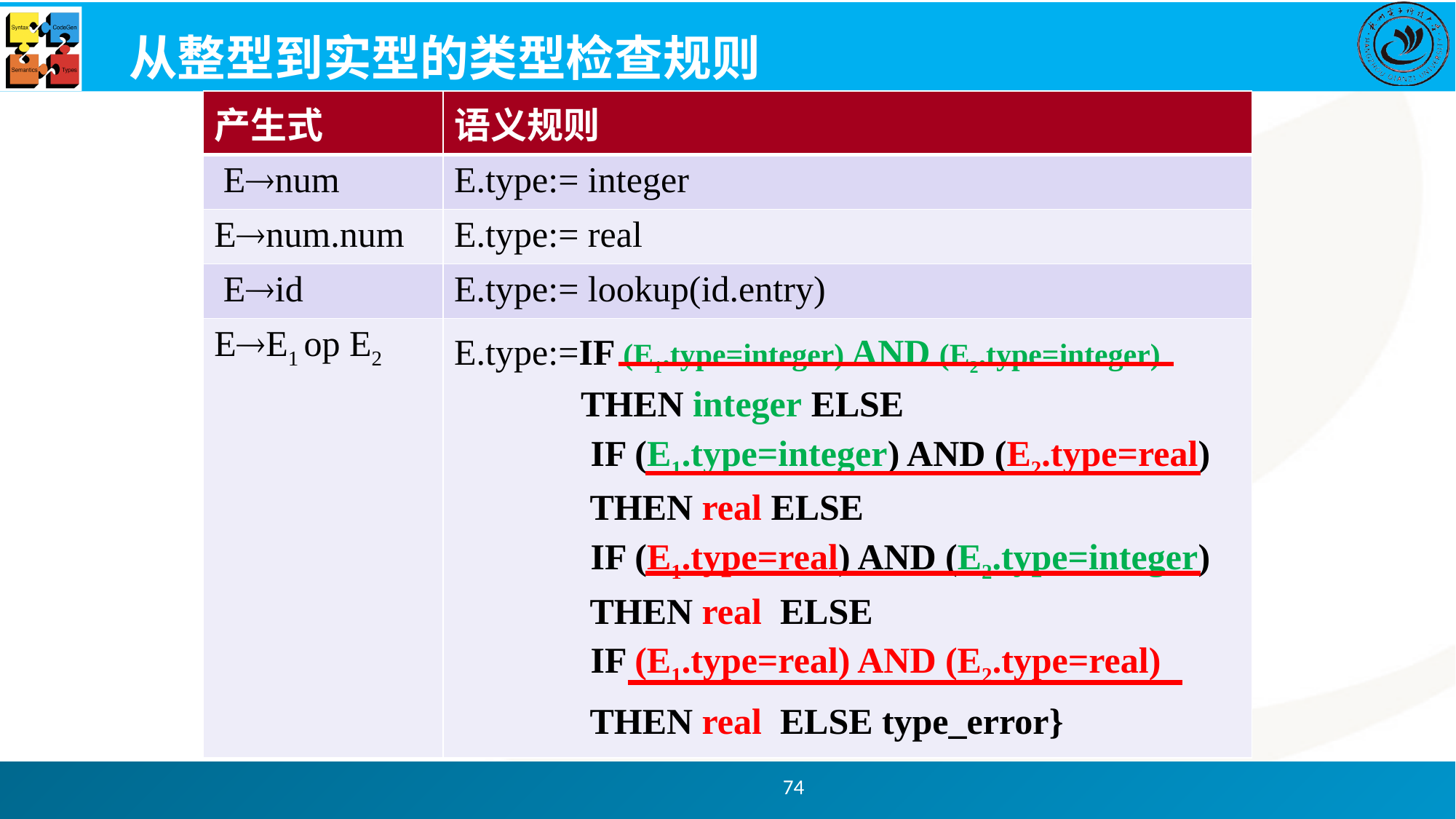

# 从整型到实型的类型检查规则
| 产生式 | 语义规则 |
| --- | --- |
| E→num | E.type:= integer |
| E→num.num | E.type:= real |
| E→id | E.type:= lookup(id.entry) |
| E→E1 op E2 | E.type:=IF (E1.type=integer) AND (E2.type=integer)         THEN integer ELSE      IF (E1.type=integer) AND (E2.type=real)         THEN real ELSE     IF (E1.type=real) AND (E2.type=integer)         THEN real  ELSE     IF (E1.type=real) AND (E2.type=real)            THEN real ELSE type\_error} |
74